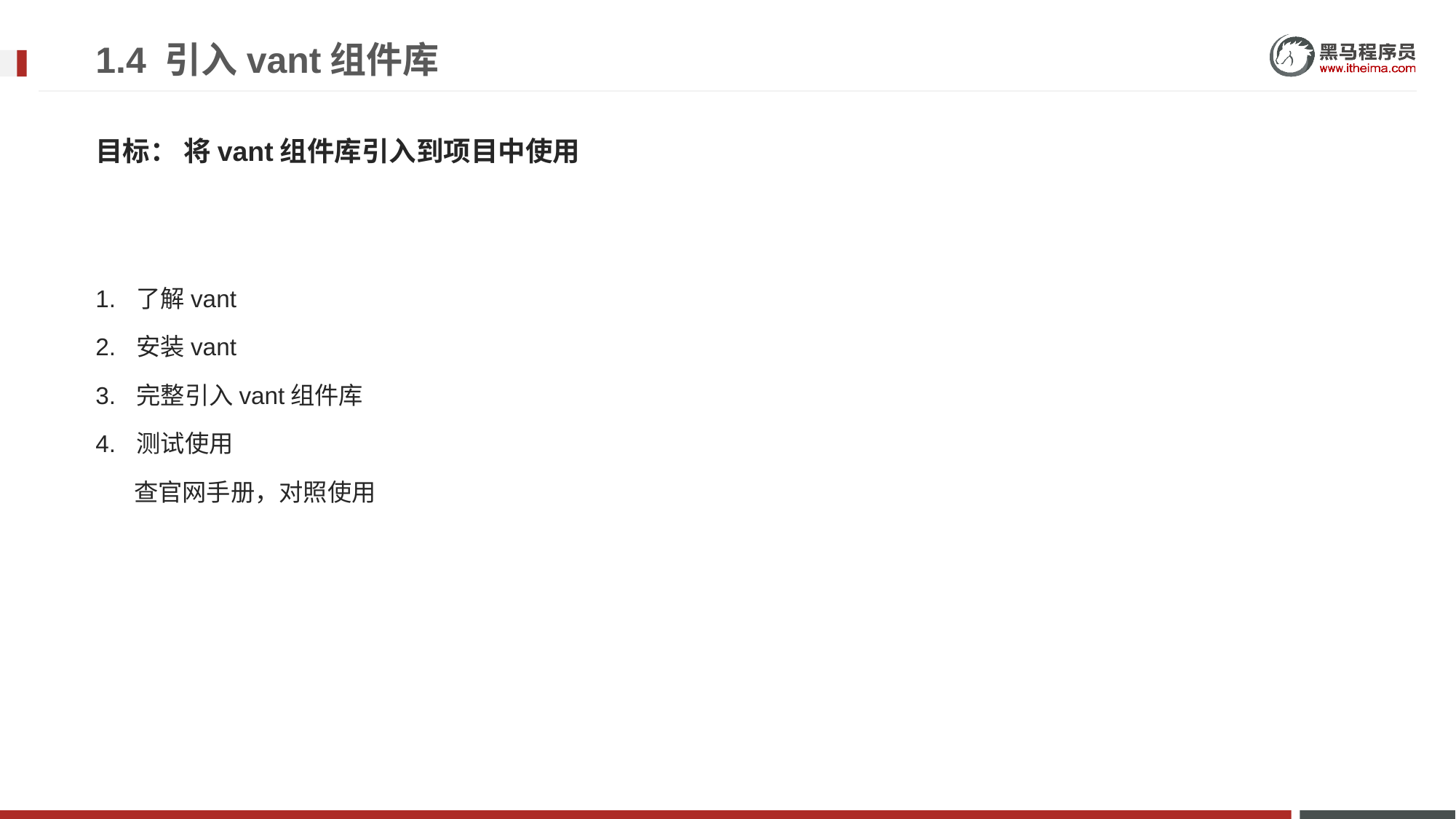

# 1.4 引入vant组件库
目标： 将vant组件库引入到项目中使用

了解vant
安装vant
完整引入vant组件库
测试使用
      查官网手册，对照使用